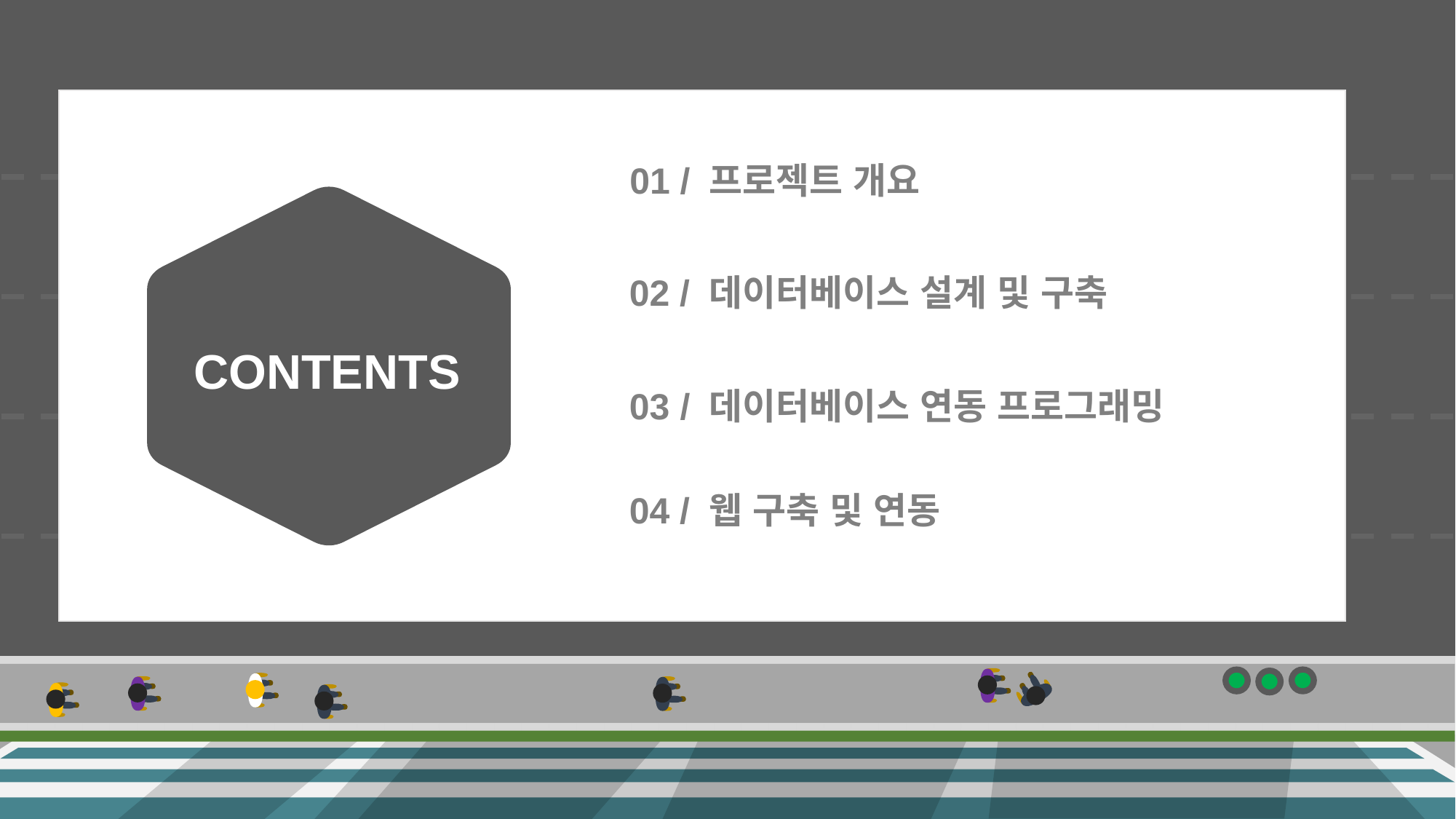

01 / 프로젝트 개요

02 / 데이터베이스 설계 및 구축
CONTENTS
03 / 데이터베이스 연동 프로그래밍
04 / 웹 구축 및 연동